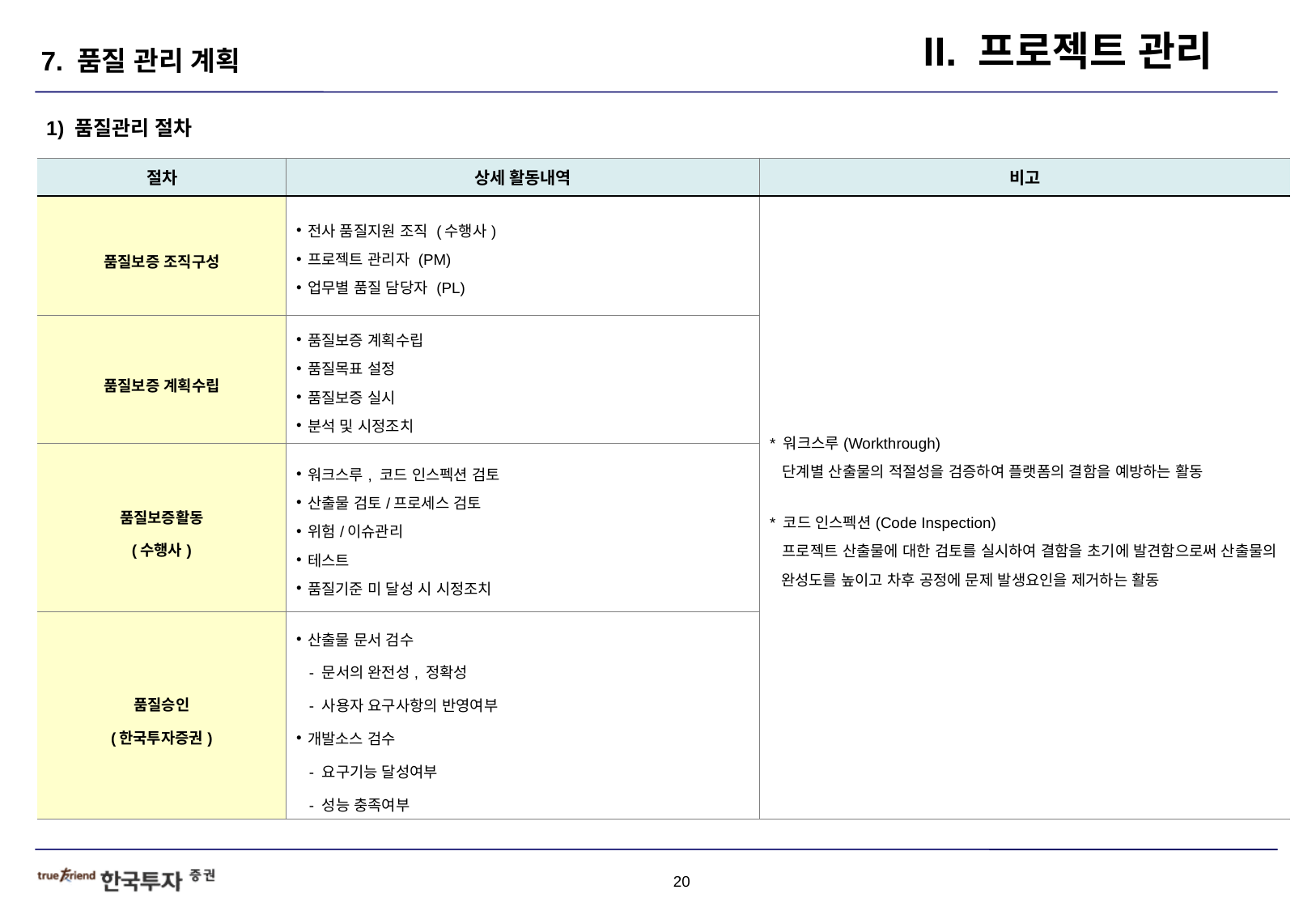

II. 프로젝트 관리
7. 품질 관리 계획
1) 품질관리 절차
| 절차 | 상세 활동내역 | 비고 |
| --- | --- | --- |
| 품질보증 조직구성 | 전사 품질지원 조직 (수행사) 프로젝트 관리자 (PM) 업무별 품질 담당자 (PL) | \* 워크스루(Workthrough) 단계별 산출물의 적절성을 검증하여 플랫폼의 결함을 예방하는 활동 \* 코드 인스펙션(Code Inspection) 프로젝트 산출물에 대한 검토를 실시하여 결함을 초기에 발견함으로써 산출물의 완성도를 높이고 차후 공정에 문제 발생요인을 제거하는 활동 |
| 품질보증 계획수립 | 품질보증 계획수립 품질목표 설정 품질보증 실시 분석 및 시정조치 |  |
| 품질보증활동 (수행사) | 워크스루, 코드 인스펙션 검토 산출물 검토/프로세스 검토 위험/이슈관리 테스트 품질기준 미 달성 시 시정조치 |  |
| 품질승인 (한국투자증권) | 산출물 문서 검수 - 문서의 완전성, 정확성 - 사용자 요구사항의 반영여부 개발소스 검수 - 요구기능 달성여부 - 성능 충족여부 |  |